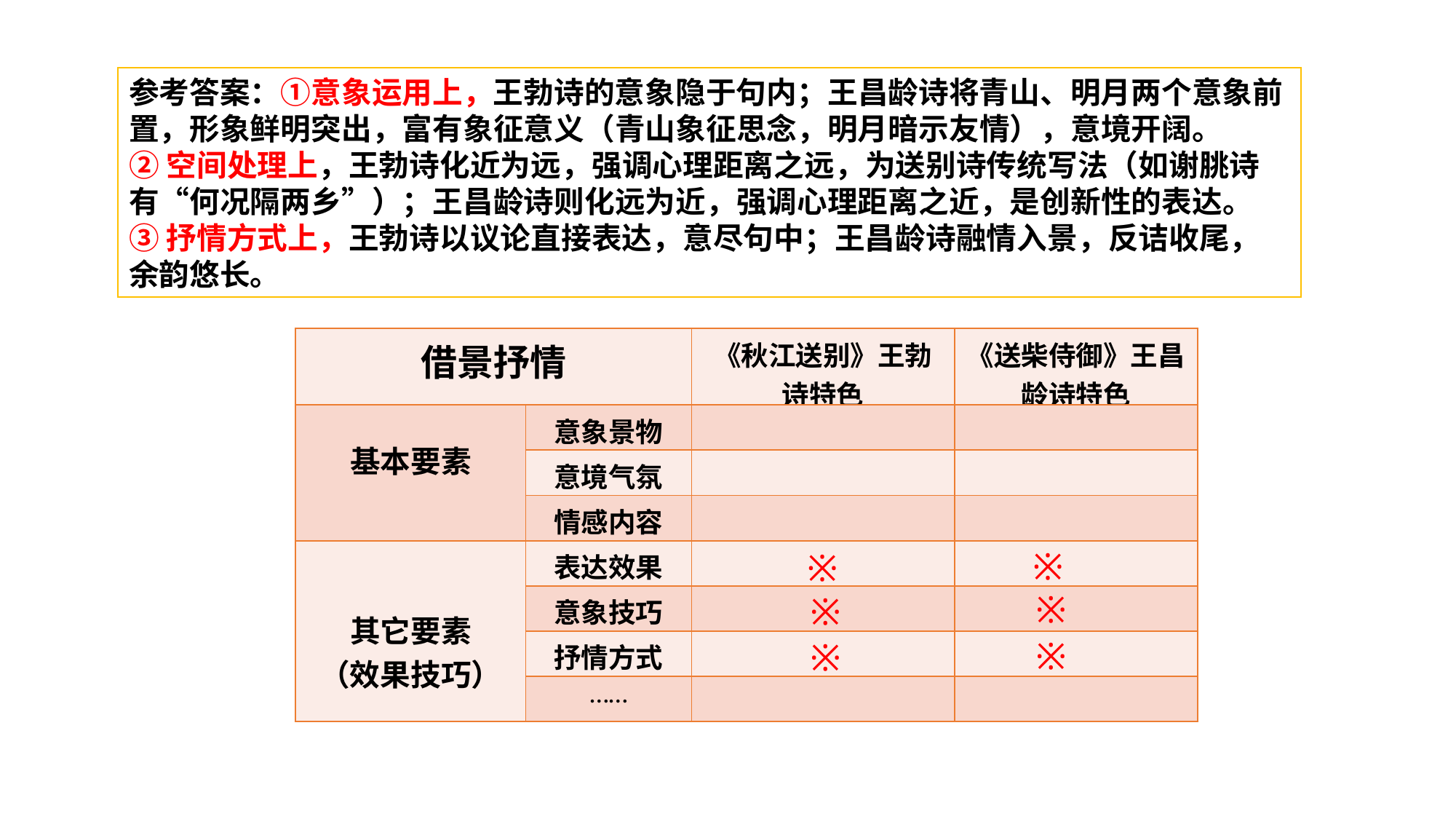

参考答案：①意象运用上，王勃诗的意象隐于句内；王昌龄诗将青山、明月两个意象前置，形象鲜明突出，富有象征意义（青山象征思念，明月暗示友情），意境开阔。
②空间处理上，王勃诗化近为远，强调心理距离之远，为送别诗传统写法（如谢朓诗有“何况隔两乡”）；王昌龄诗则化远为近，强调心理距离之近，是创新性的表达。
③抒情方式上，王勃诗以议论直接表达，意尽句中；王昌龄诗融情入景，反诘收尾，余韵悠长。
| 借景抒情 |  | 《秋江送别》王勃诗特色 | 《送柴侍御》王昌龄诗特色 |
| --- | --- | --- | --- |
| 基本要素 | 意象景物 |  |  |
|  | 意境气氛 |  |  |
|  | 情感内容 |  |  |
| 其它要素 （效果技巧） | 表达效果 |  |  |
|  | 意象技巧 |  |  |
|  | 抒情方式 |  |  |
|  | …… |  |  |
※
※
※
※
※
※